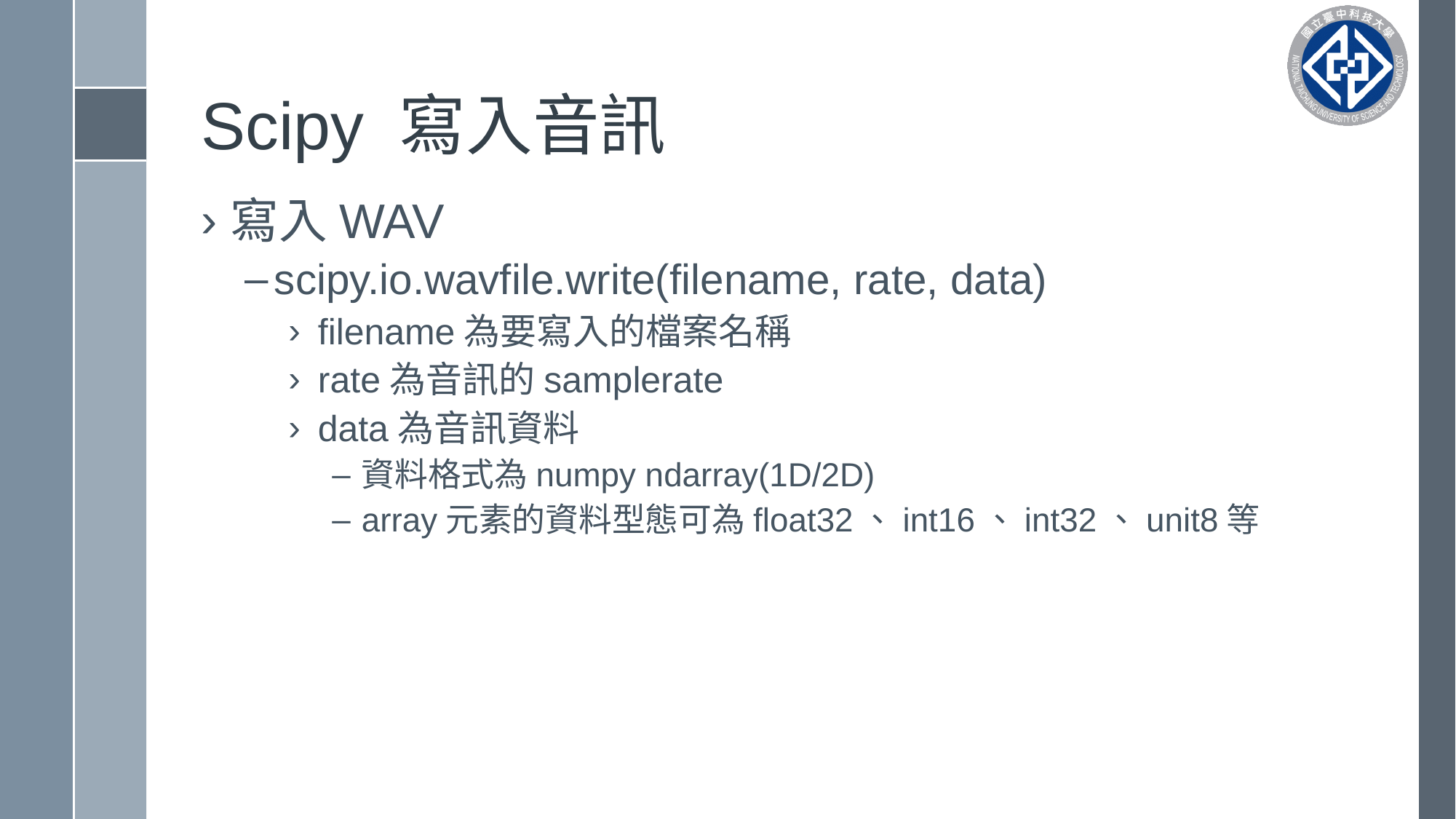

# Scipy 寫入音訊
寫入WAV
scipy.io.wavfile.write(filename, rate, data)
filename為要寫入的檔案名稱
rate為音訊的samplerate
data為音訊資料
資料格式為numpy ndarray(1D/2D)
array元素的資料型態可為float32、int16、int32、unit8等